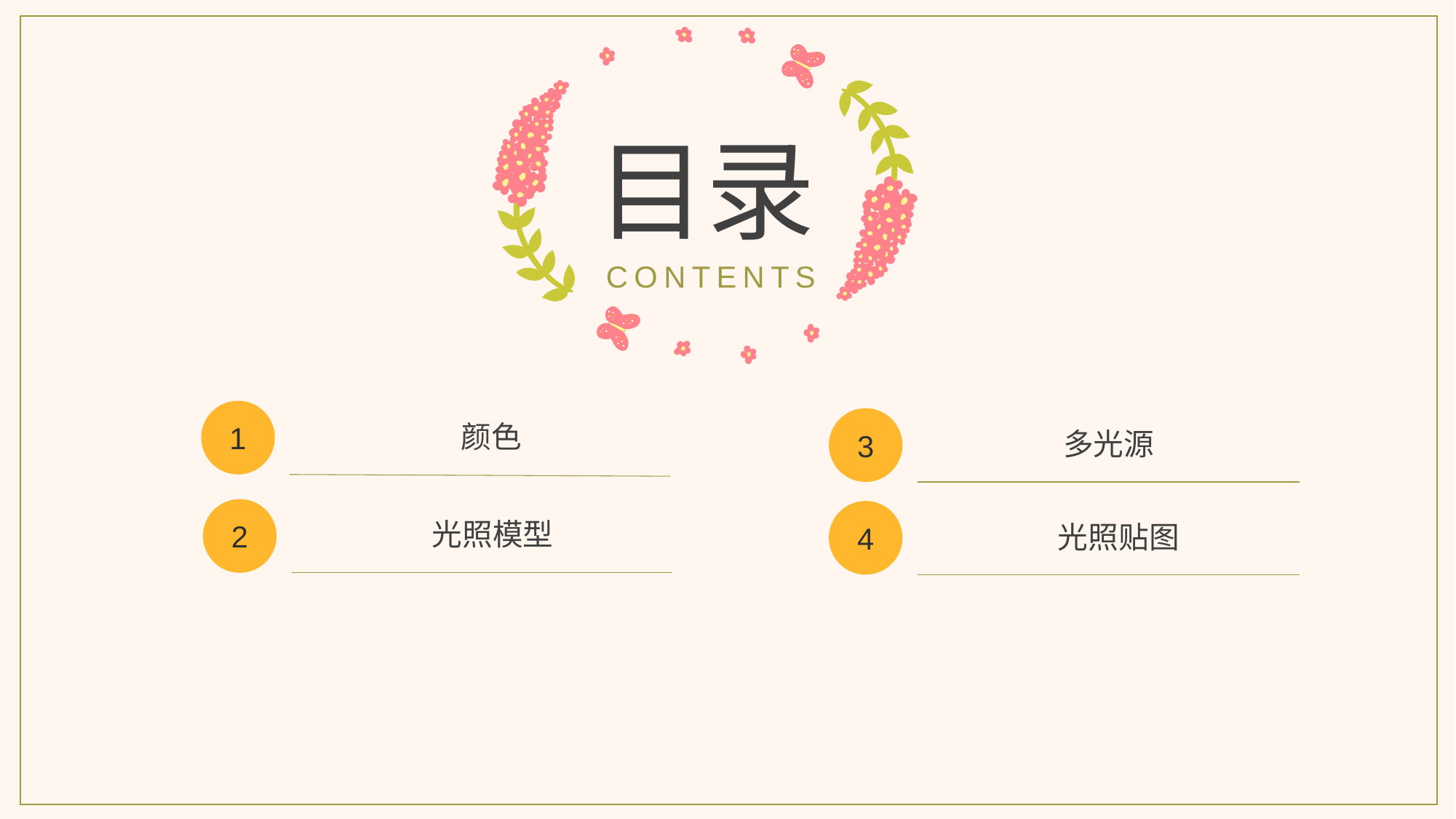

目录
CONTENTS
1
3
  颜色
多光源
2
4
  光照模型
  光照贴图